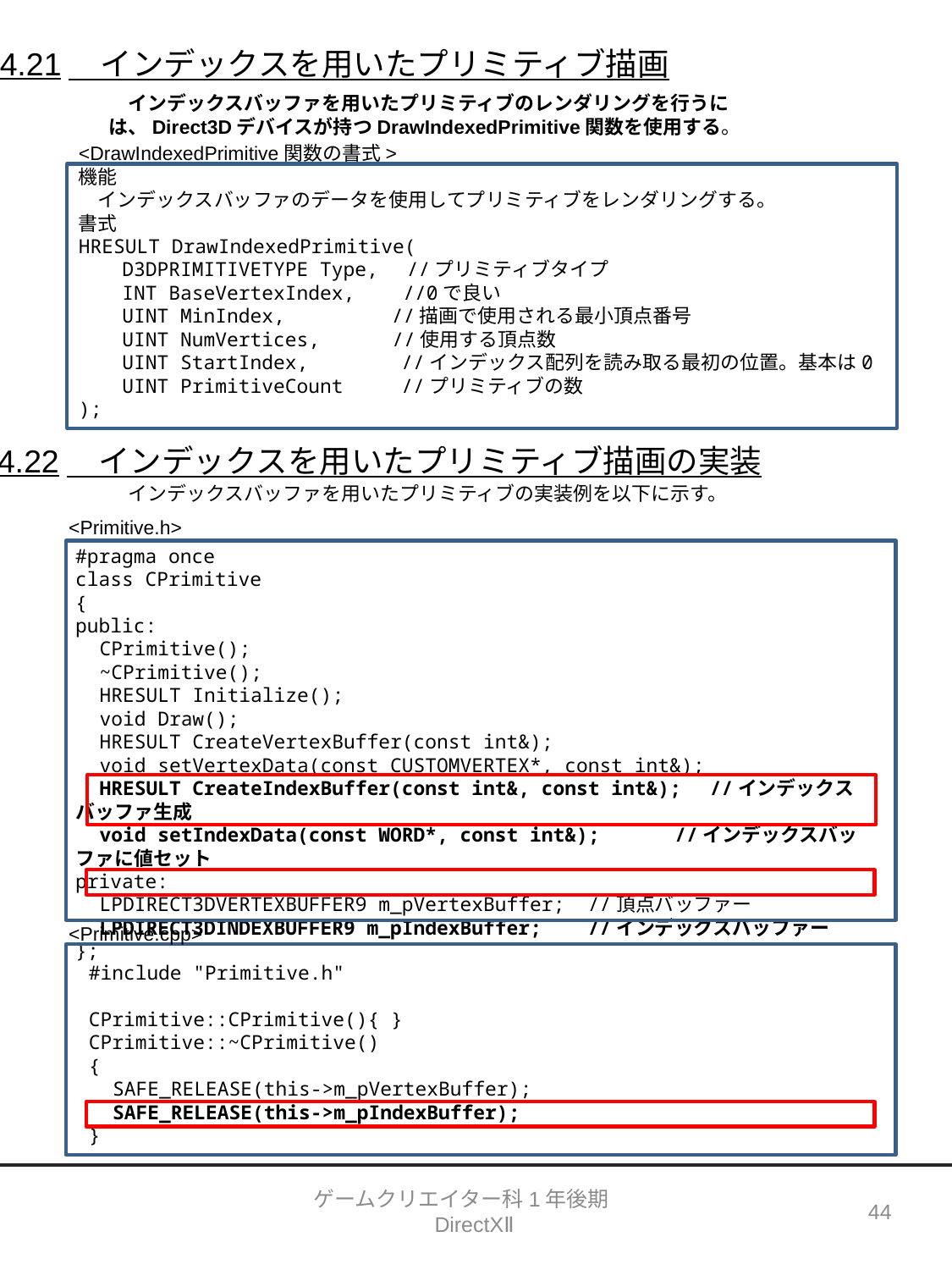

4.21　インデックスを用いたプリミティブ描画
　インデックスバッファを用いたプリミティブのレンダリングを行うには、Direct3Dデバイスが持つDrawIndexedPrimitive関数を使用する。
<DrawIndexedPrimitive関数の書式>
機能
　インデックスバッファのデータを使用してプリミティブをレンダリングする。
書式
HRESULT DrawIndexedPrimitive(
　　D3DPRIMITIVETYPE Type,　//プリミティブタイプ
　　INT BaseVertexIndex,　　//0で良い
　　UINT MinIndex,　　　　　//描画で使用される最小頂点番号
　　UINT NumVertices,　　　 //使用する頂点数
　　UINT StartIndex,        //インデックス配列を読み取る最初の位置。基本は0
　　UINT PrimitiveCount     //プリミティブの数
);

4.22　インデックスを用いたプリミティブ描画の実装
　インデックスバッファを用いたプリミティブの実装例を以下に示す。
<Primitive.h>
#pragma once
class CPrimitive
{
public:
　CPrimitive();
　~CPrimitive();
　HRESULT Initialize();
　void Draw();
　HRESULT CreateVertexBuffer(const int&);
　void setVertexData(const CUSTOMVERTEX*, const int&);
　HRESULT CreateIndexBuffer(const int&, const int&);　//インデックスバッファ生成
　void setIndexData(const WORD*, const int&);　　      //インデックスバッファに値セット
private:
　LPDIRECT3DVERTEXBUFFER9 m_pVertexBuffer;  //頂点バッファー
　LPDIRECT3DINDEXBUFFER9 m_pIndexBuffer;    //インデックスバッファー
};

<Primitive.cpp>

#include "Primitive.h"

CPrimitive::CPrimitive(){ }
CPrimitive::~CPrimitive()
{
　SAFE_RELEASE(this->m_pVertexBuffer);
　SAFE_RELEASE(this->m_pIndexBuffer);
}

ゲームクリエイター科1年後期　DirectXⅡ
44